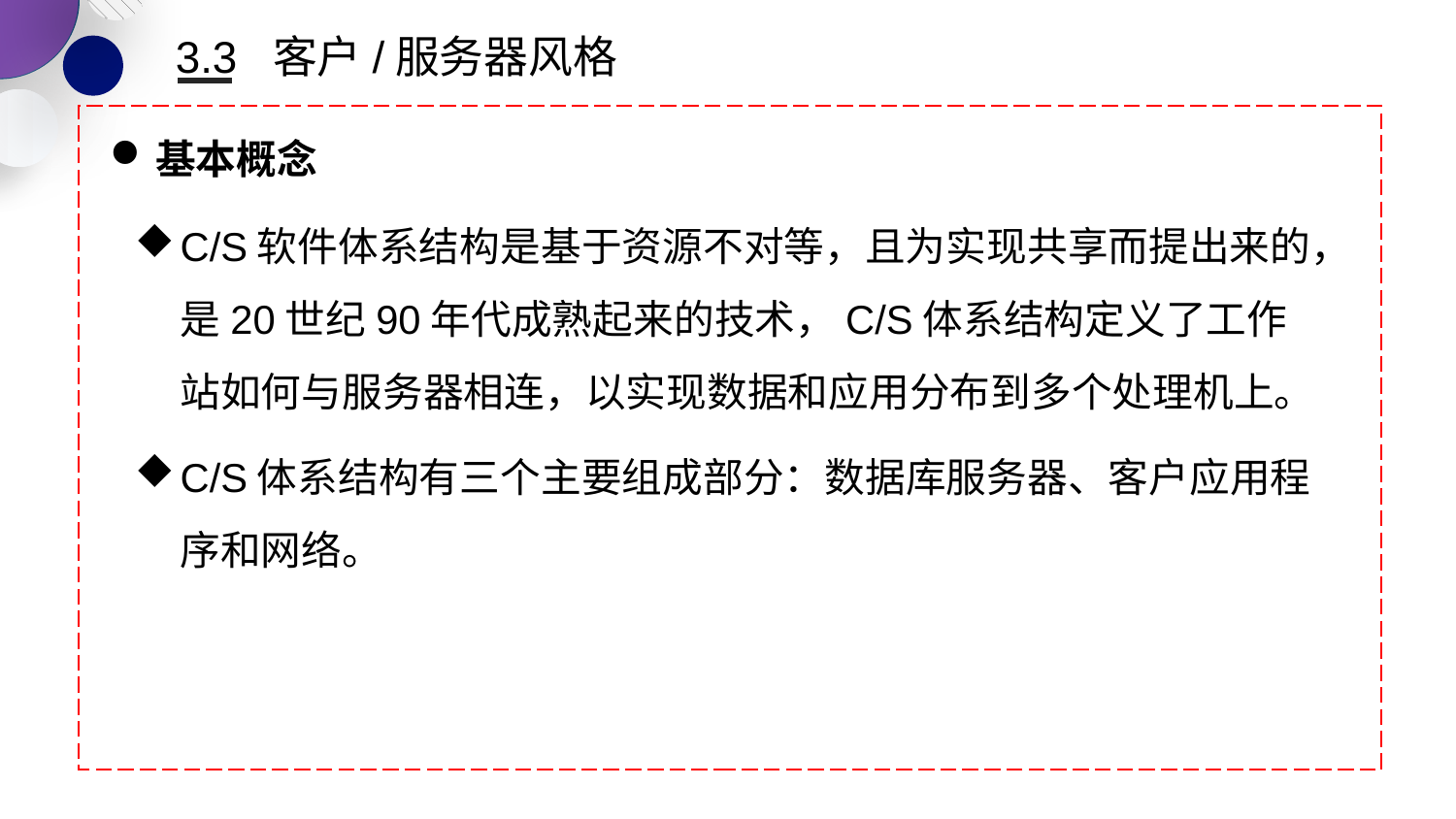

3.3  客户/服务器风格

基本概念
C/S软件体系结构是基于资源不对等，且为实现共享而提出来的，是20世纪90年代成熟起来的技术，C/S体系结构定义了工作站如何与服务器相连，以实现数据和应用分布到多个处理机上。
C/S体系结构有三个主要组成部分：数据库服务器、客户应用程序和网络。